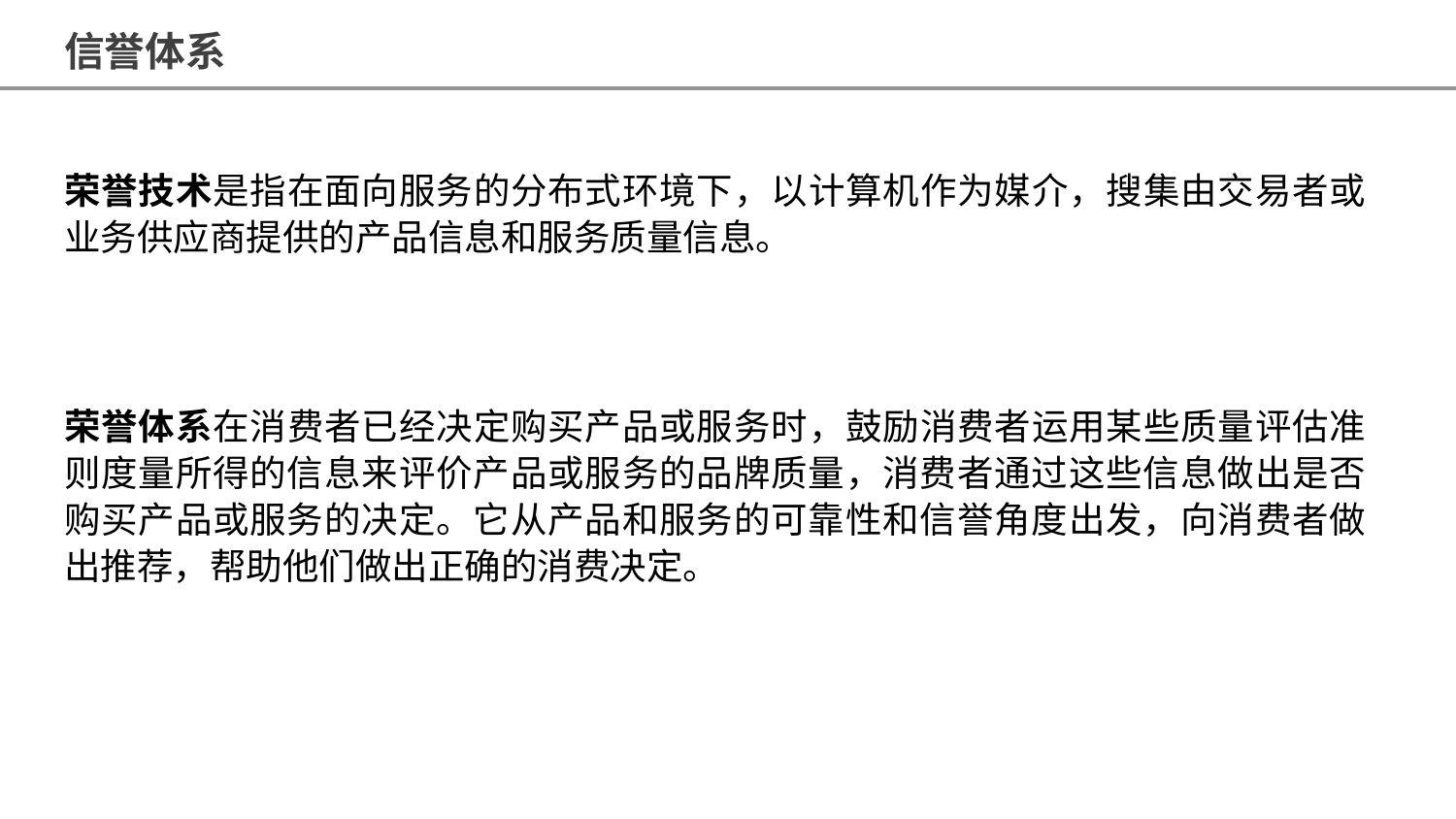

信誉体系
荣誉技术是指在面向服务的分布式环境下，以计算机作为媒介，搜集由交易者或业务供应商提供的产品信息和服务质量信息。

荣誉体系在消费者已经决定购买产品或服务时，鼓励消费者运用某些质量评估准则度量所得的信息来评价产品或服务的品牌质量，消费者通过这些信息做出是否购买产品或服务的决定。它从产品和服务的可靠性和信誉角度出发，向消费者做出推荐，帮助他们做出正确的消费决定。